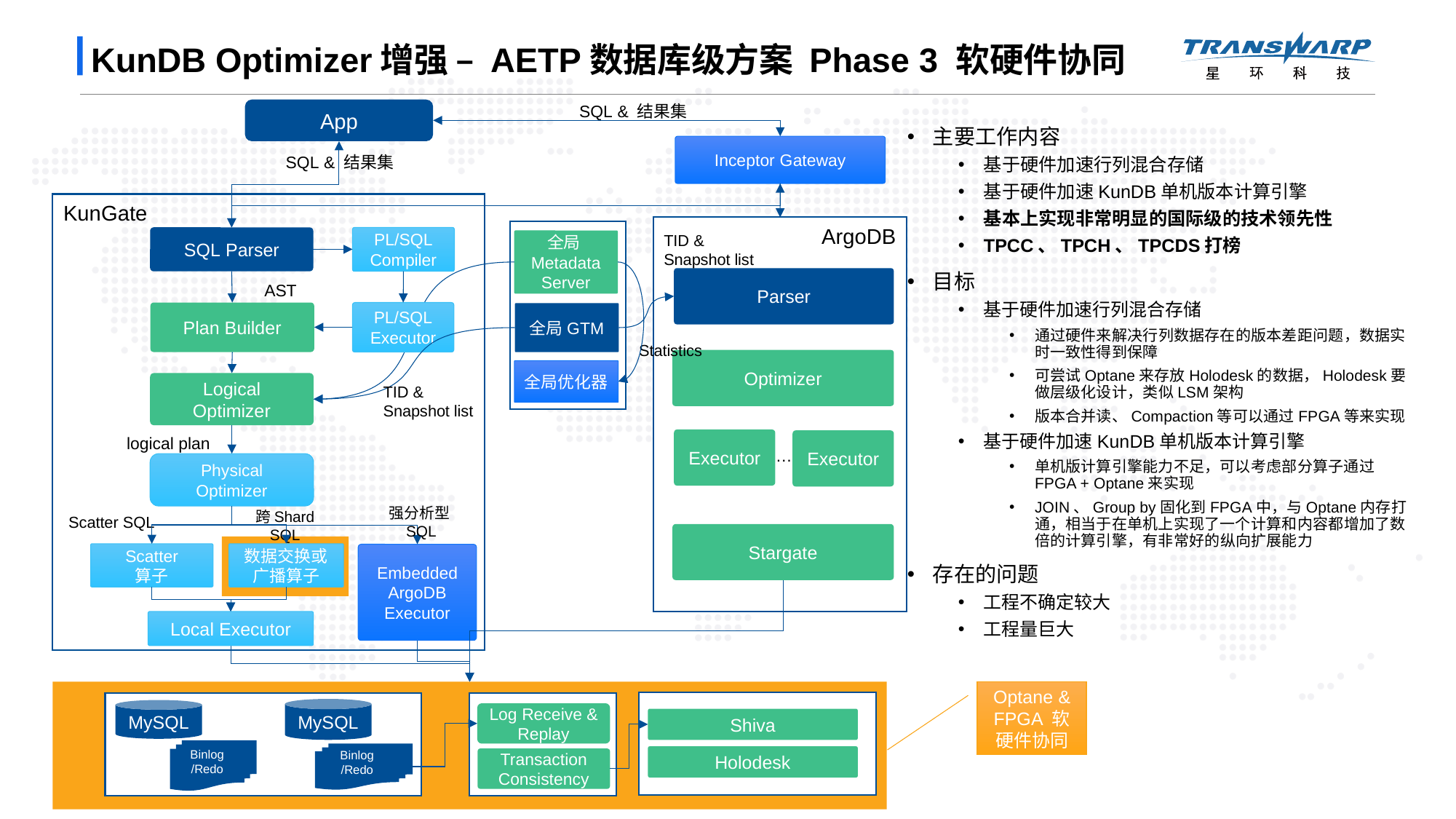

# KunDB Optimizer增强 – AETP数据库级方案 Phase 3 软硬件协同
SQL & 结果集
App
主要工作内容
基于硬件加速行列混合存储
基于硬件加速KunDB单机版本计算引擎
基本上实现非常明显的国际级的技术领先性
TPCC、TPCH、TPCDS打榜
目标
基于硬件加速行列混合存储
通过硬件来解决行列数据存在的版本差距问题，数据实时一致性得到保障
可尝试Optane来存放Holodesk的数据，Holodesk要做层级化设计，类似LSM架构
版本合并读、Compaction等可以通过FPGA等来实现
基于硬件加速KunDB单机版本计算引擎
单机版计算引擎能力不足，可以考虑部分算子通过FPGA + Optane来实现
JOIN、Group by固化到FPGA中，与Optane内存打通，相当于在单机上实现了一个计算和内容都增加了数倍的计算引擎，有非常好的纵向扩展能力
存在的问题
工程不确定较大
工程量巨大
Inceptor Gateway
SQL & 结果集
KunGate
ArgoDB

TID &
Snapshot list
SQL Parser
PL/SQL Compiler
全局Metadata Server
Parser
AST
Plan Builder
PL/SQL Executor
全局GTM
Statistics
Optimizer
全局优化器
Logical
Optimizer
TID &
Snapshot list
logical plan
Executor
Executor
…
Physical
Optimizer
强分析型SQL
跨Shard SQL
Scatter SQL
Stargate

数据交换或广播算子
Scatter
算子
Embedded
ArgoDB Executor
Local Executor
Optane & FPGA 软硬件协同

MySQL
MySQL
Log Receive & Replay
Shiva
Binlog /Redo

Binlog /Redo

Holodesk
Transaction Consistency